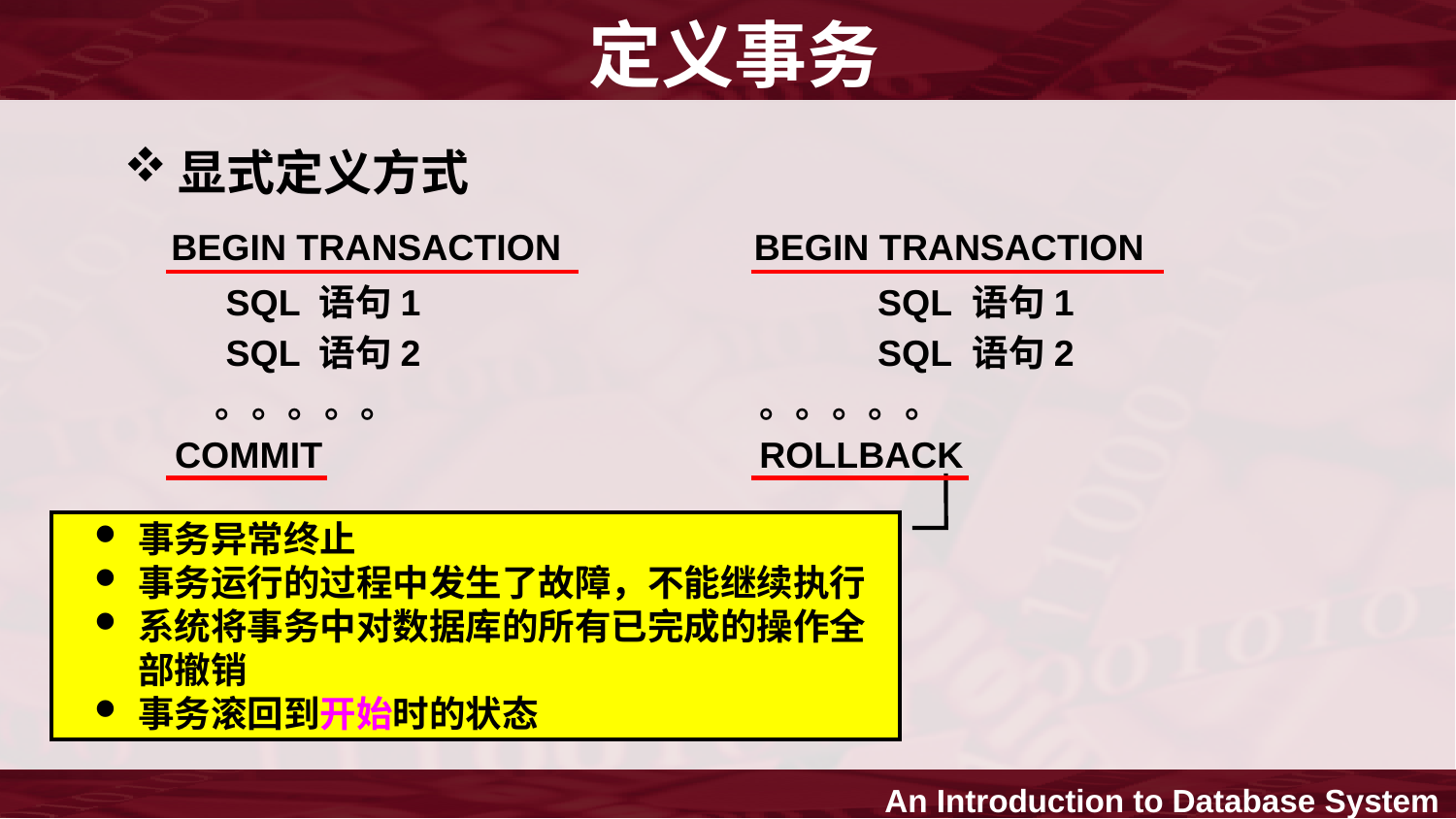

定义事务
显式定义方式
   BEGIN TRANSACTION                   BEGIN TRANSACTION
          SQL 语句1                                             SQL 语句1
          SQL 语句2                                             SQL 语句2
          。。。。。                                            。。。。。
     COMMIT                                           ROLLBACK
事务异常终止
事务运行的过程中发生了故障，不能继续执行
系统将事务中对数据库的所有已完成的操作全部撤销
事务滚回到开始时的状态